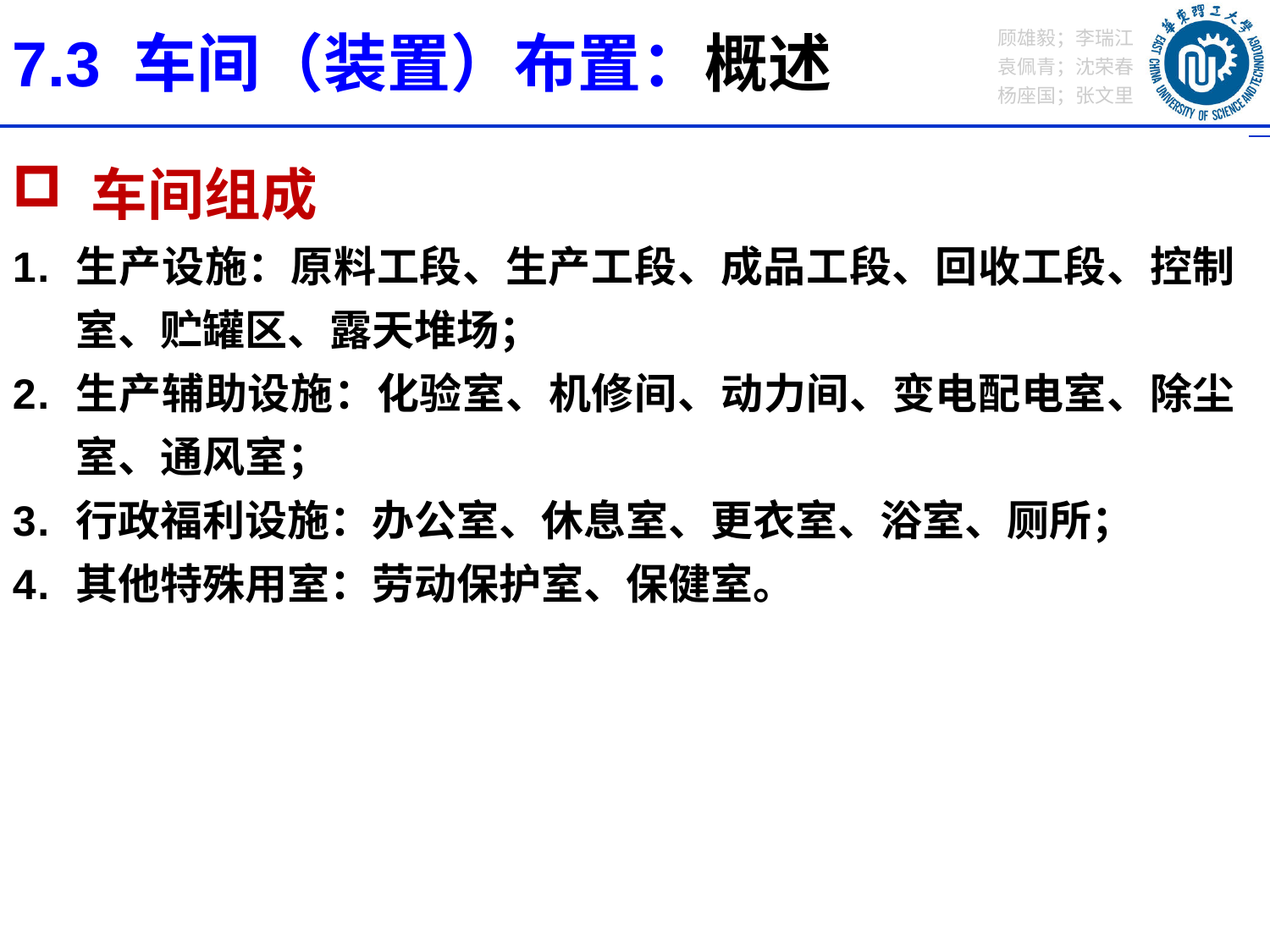

7.3 车间（装置）布置：概述
 车间组成
生产设施：原料工段、生产工段、成品工段、回收工段、控制室、贮罐区、露天堆场；
生产辅助设施：化验室、机修间、动力间、变电配电室、除尘室、通风室；
行政福利设施：办公室、休息室、更衣室、浴室、厕所；
其他特殊用室：劳动保护室、保健室。